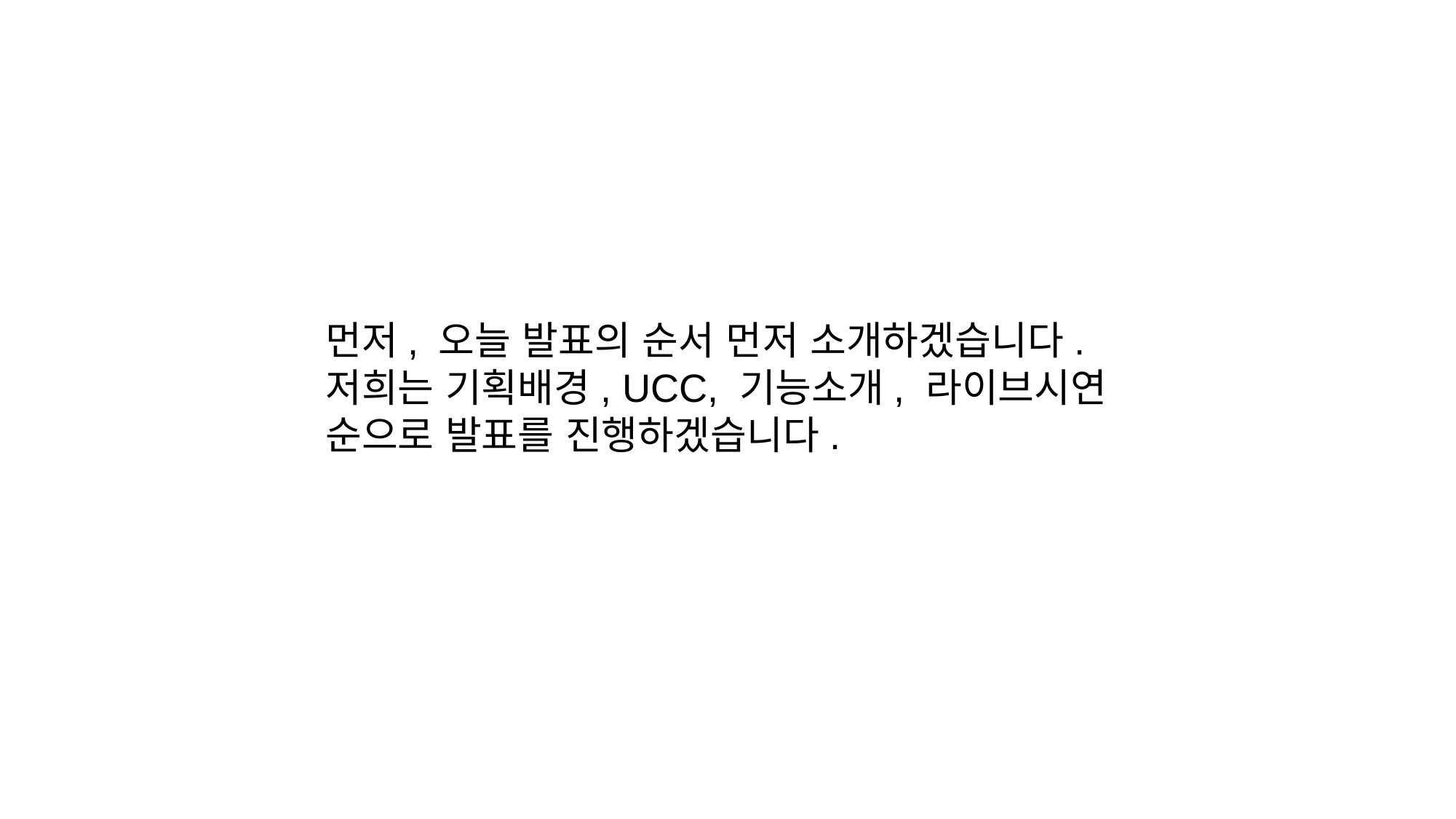

먼저, 오늘 발표의 순서 먼저 소개하겠습니다.
저희는 기획배경, UCC, 기능소개, 라이브시연
순으로 발표를 진행하겠습니다.